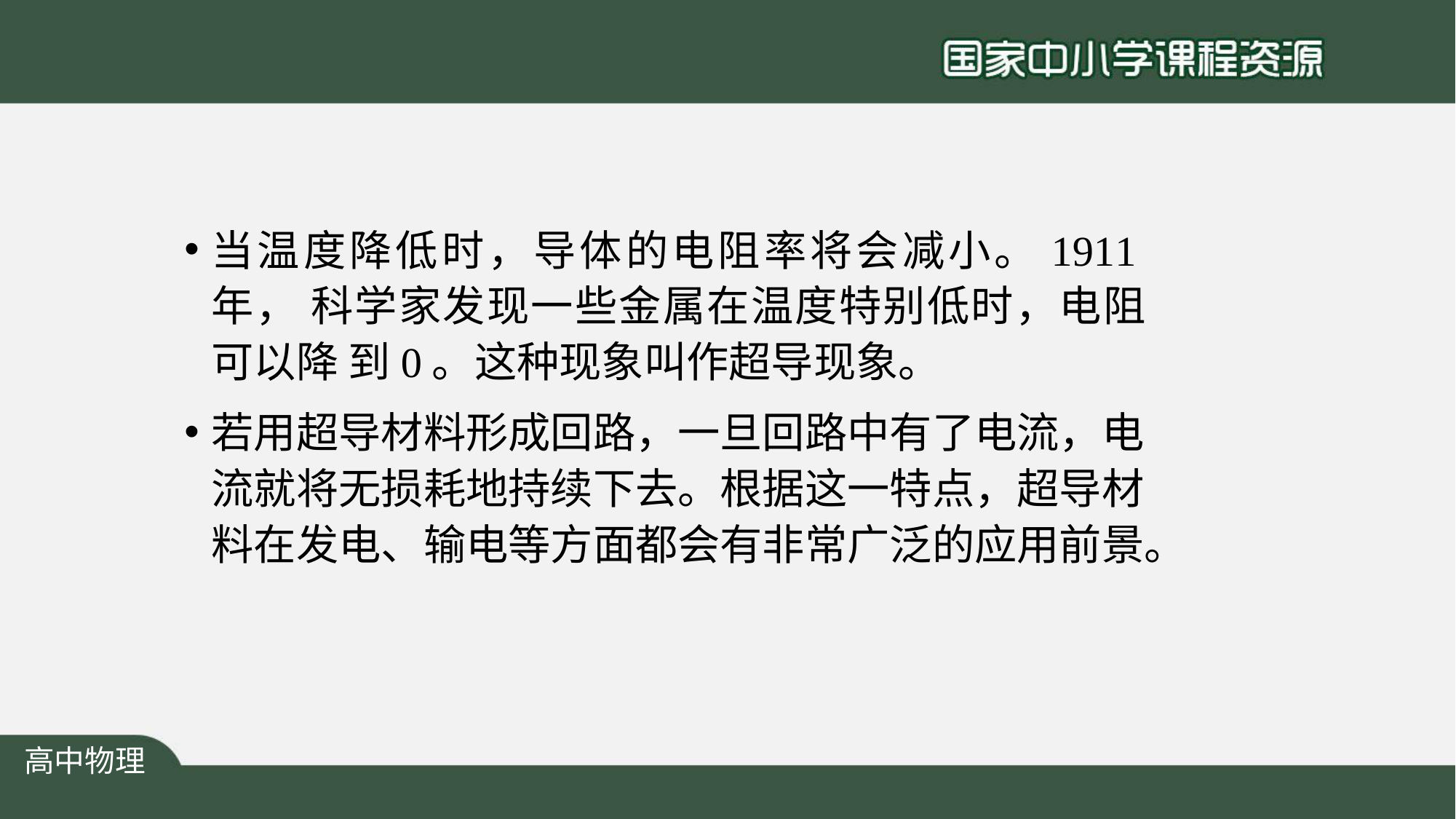

当温度降低时，导体的电阻率将会减小。1911年， 科学家发现一些金属在温度特别低时，电阻可以降 到0。这种现象叫作超导现象。
若用超导材料形成回路，一旦回路中有了电流，电 流就将无损耗地持续下去。根据这一特点，超导材 料在发电、输电等方面都会有非常广泛的应用前景。
高中物理